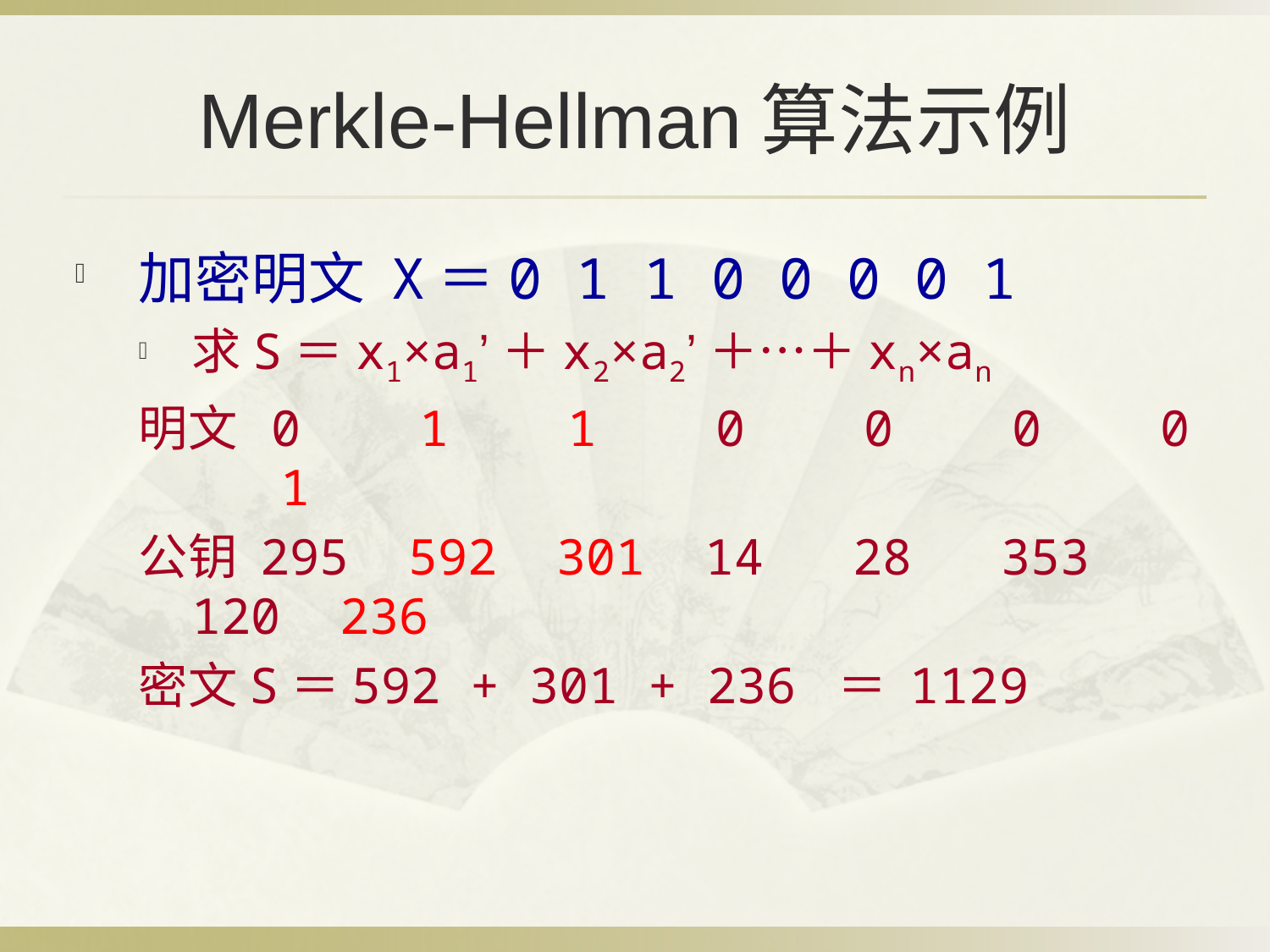

# Merkle-Hellman算法示例
加密明文 X＝0 1 1 0 0 0 0 1
求S＝x1×a1’＋x2×a2’＋…＋xn×an
明文  0    1    1    0    0    0    0    1
公钥 295  592  301  14   28   353  120  236
密文S＝592 + 301 + 236 ＝ 1129